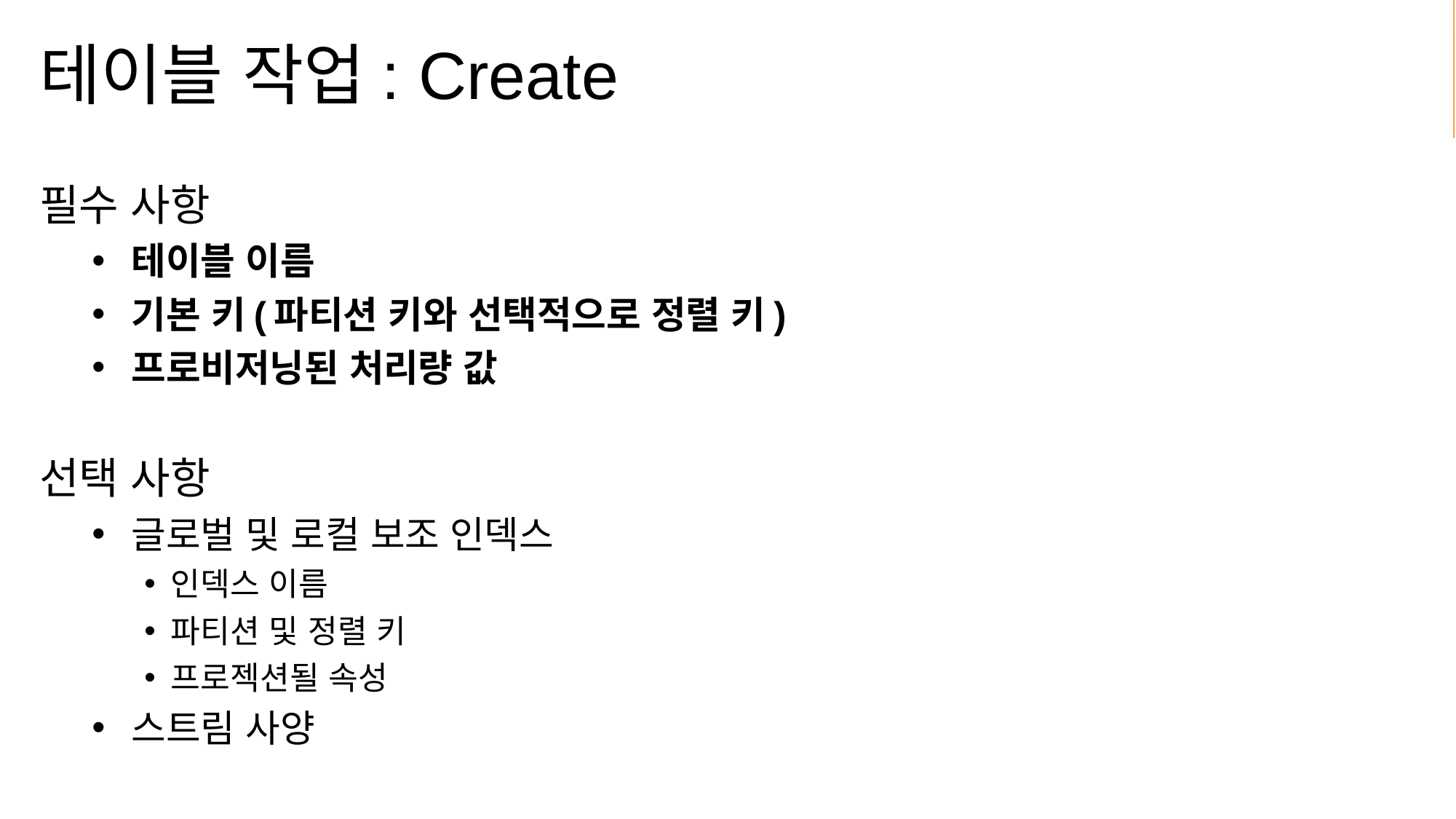

# 테이블 작업: Create
필수 사항
테이블 이름
기본 키(파티션 키와 선택적으로 정렬 키)
프로비저닝된 처리량 값

선택 사항
글로벌 및 로컬 보조 인덱스
인덱스 이름
파티션 및 정렬 키
프로젝션될 속성
스트림 사양